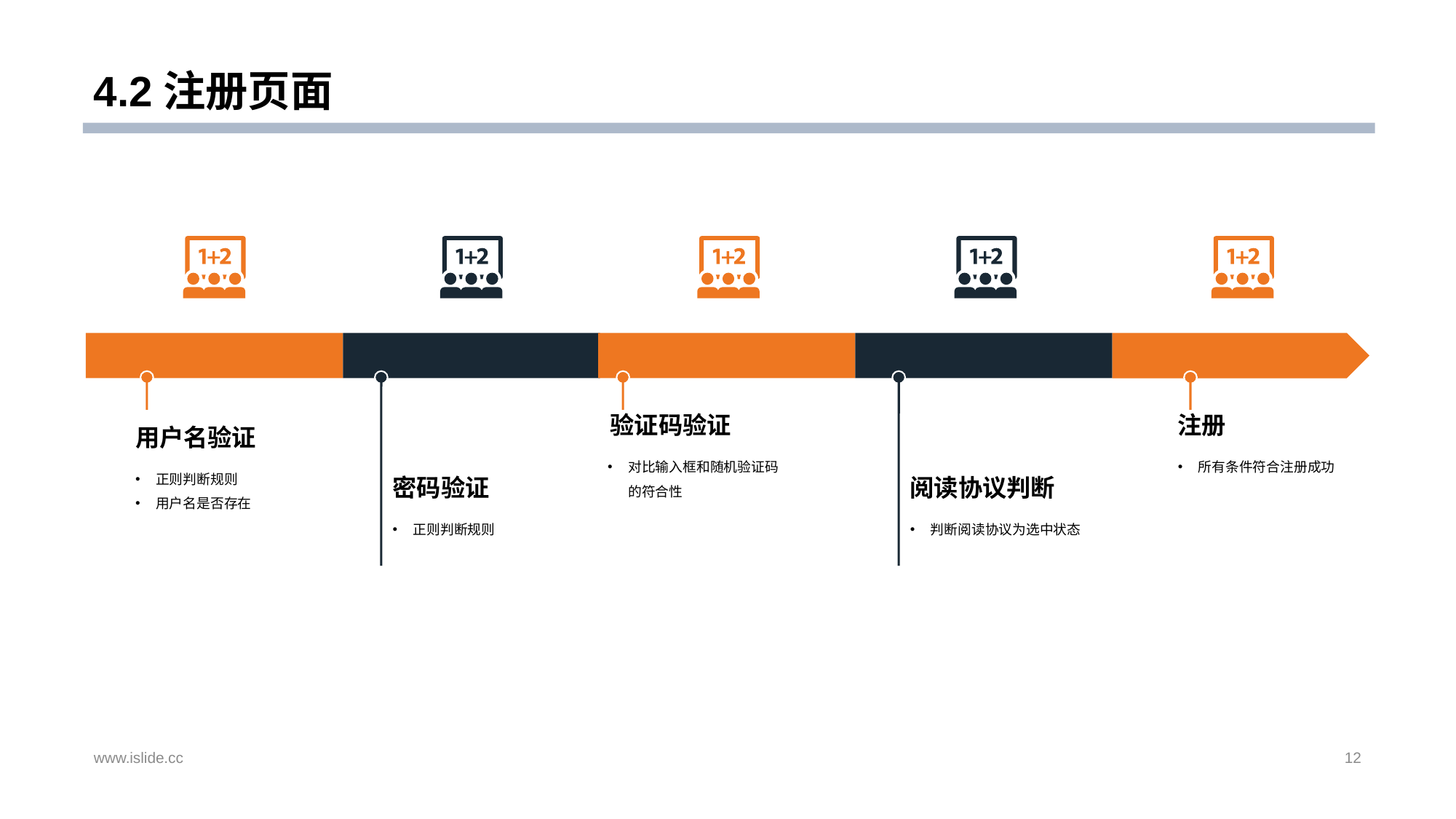

# 4.2注册页面

验证码验证
注册
用户名验证
对比输入框和随机验证码的符合性
所有条件符合注册成功
正则判断规则
用户名是否存在
密码验证
阅读协议判断
正则判断规则
判断阅读协议为选中状态
www.islide.cc
12